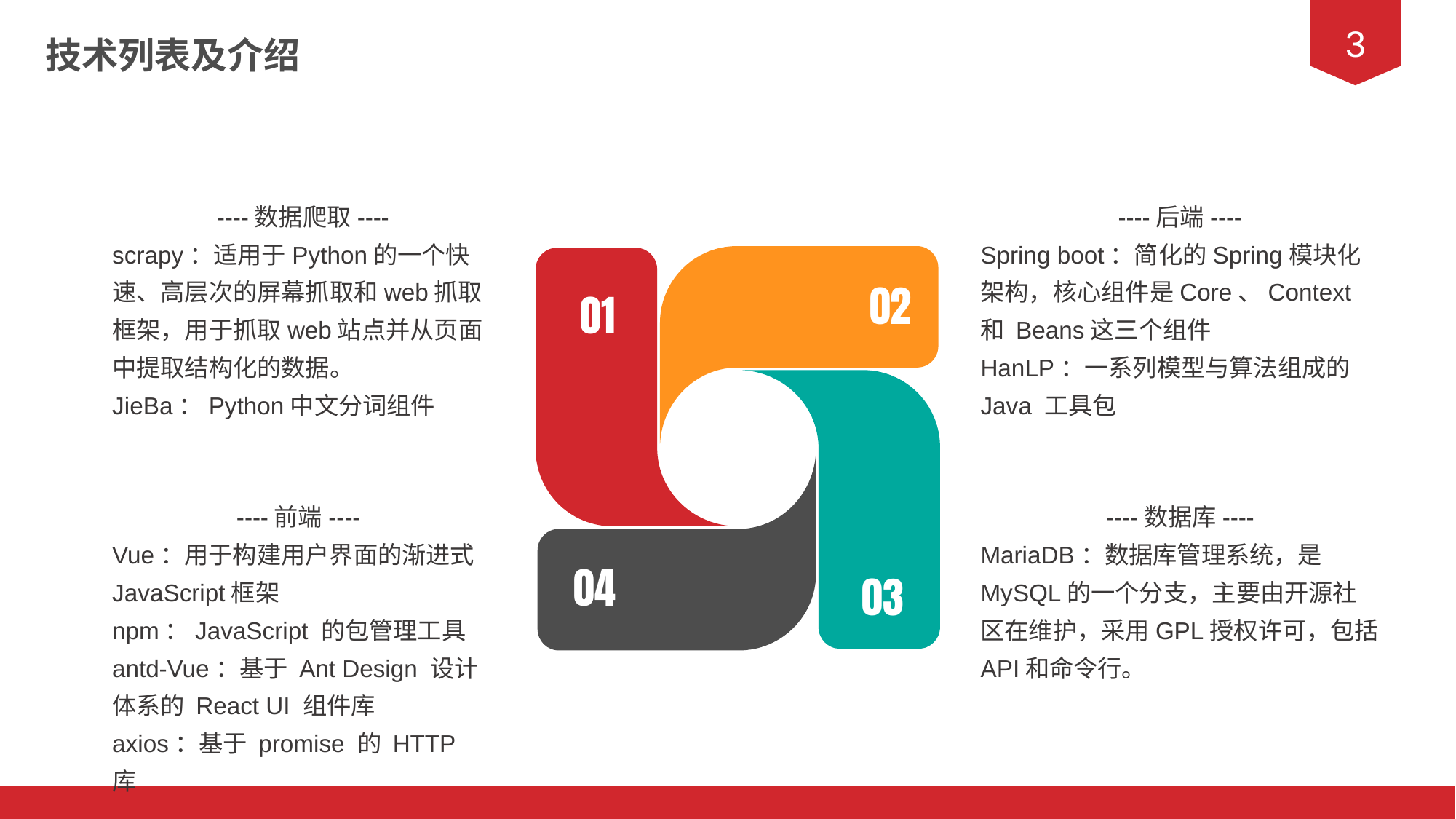

3
技术列表及介绍
----数据爬取----
scrapy：适用于Python的一个快速、高层次的屏幕抓取和web抓取框架，用于抓取web站点并从页面中提取结构化的数据。
JieBa：Python中文分词组件
----后端----
Spring boot：简化的Spring模块化架构，核心组件是Core、Context 和 Beans这三个组件
HanLP：一系列模型与算法组成的 Java 工具包

02
01

----前端----
Vue：用于构建用户界面的渐进式JavaScript框架
npm：JavaScript 的包管理工具
antd-Vue：基于 Ant Design 设计体系的 React UI 组件库
axios：基于 promise 的 HTTP 库
----数据库----
MariaDB：数据库管理系统，是MySQL的一个分支，主要由开源社区在维护，采用GPL授权许可，包括API和命令行。
04
03